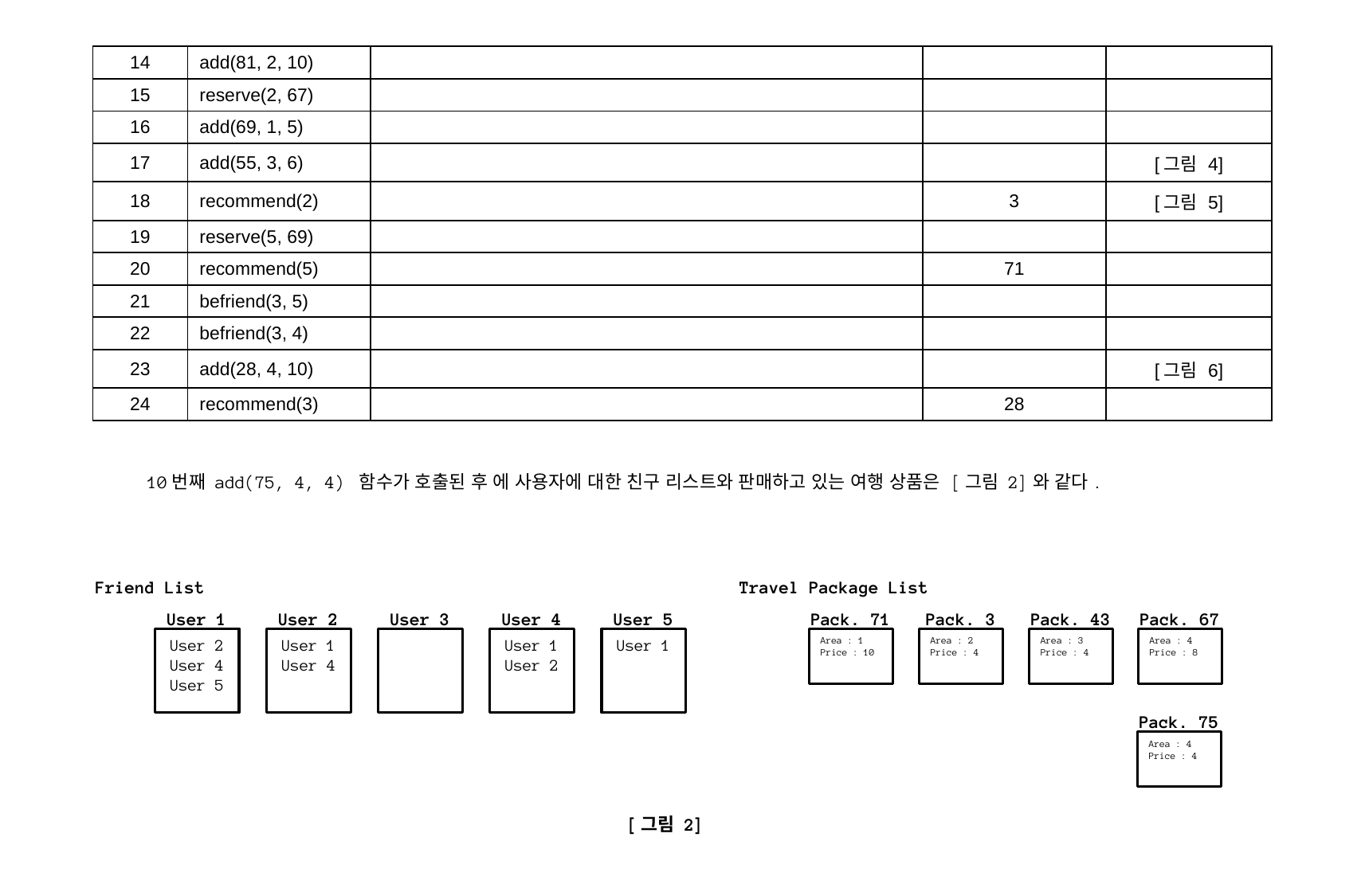

| 14 | add(81, 2, 10) |  |  |  |
| --- | --- | --- | --- | --- |
| 15 | reserve(2, 67) |  |  |  |
| 16 | add(69, 1, 5) |  |  |  |
| 17 | add(55, 3, 6) |  |  | [그림 4] |
| 18 | recommend(2) |  | 3 | [그림 5] |
| 19 | reserve(5, 69) |  |  |  |
| 20 | recommend(5) |  | 71 |  |
| 21 | befriend(3, 5) |  |  |  |
| 22 | befriend(3, 4) |  |  |  |
| 23 | add(28, 4, 10) |  |  | [그림 6] |
| 24 | recommend(3) |  | 28 |  |
10번째 add(75, 4, 4) 함수가 호출된 후 에 사용자에 대한 친구 리스트와 판매하고 있는 여행 상품은 [그림 2]와 같다.
Friend List
Travel Package List
User 1
User 2
User 3
User 4
User 5
Pack. 71
Pack. 3
Pack. 43
Pack. 67
User 2
User 4
User 5
User 1
User 4

User 1
User 2
User 1

Area : 1
Price : 10
Area : 2
Price : 4
Area : 3
Price : 4
Area : 4
Price : 8
Pack. 75
Area : 4
Price : 4
[그림 2]